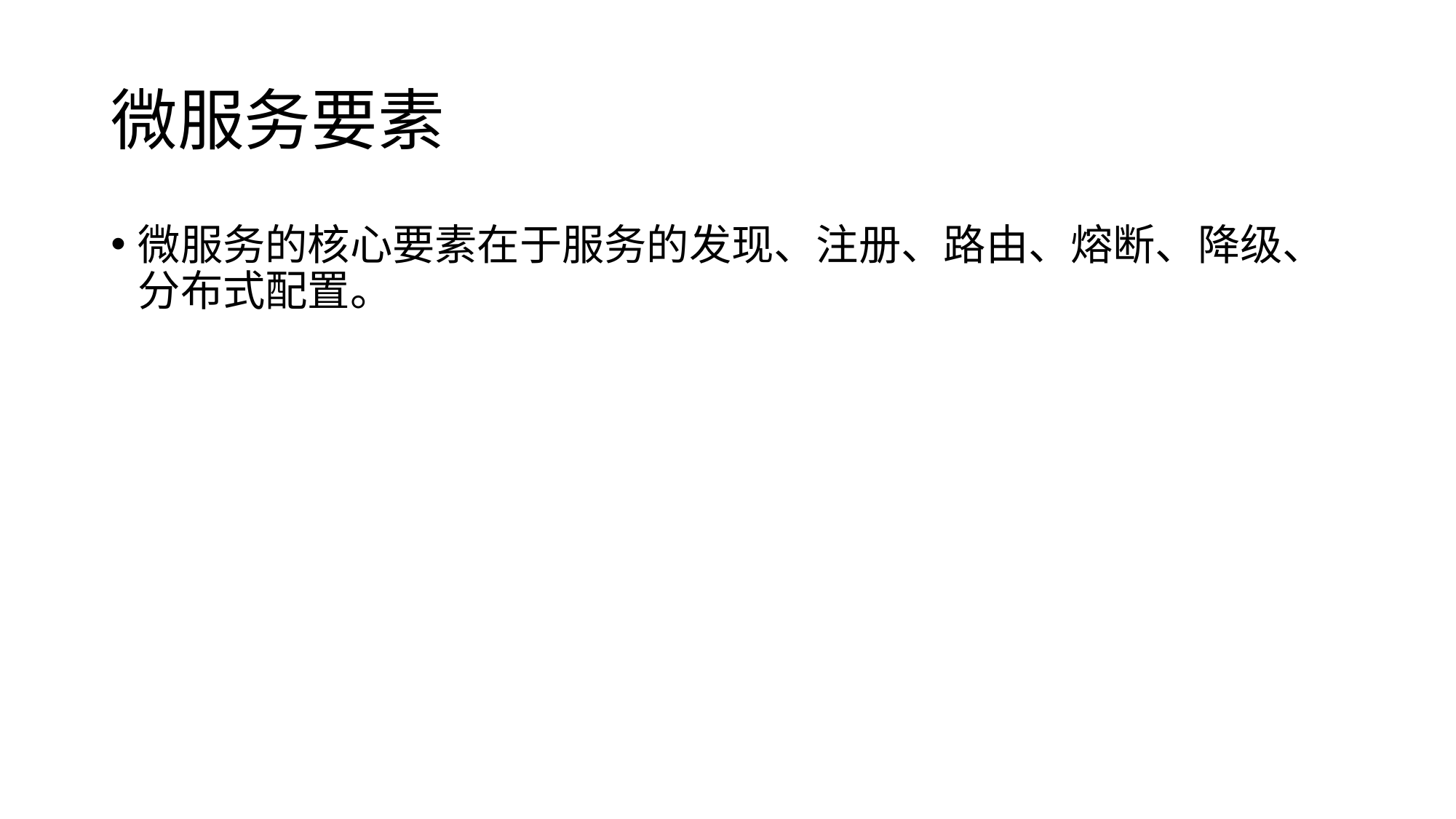

# 微服务要素
微服务的核心要素在于服务的发现、注册、路由、熔断、降级、分布式配置。